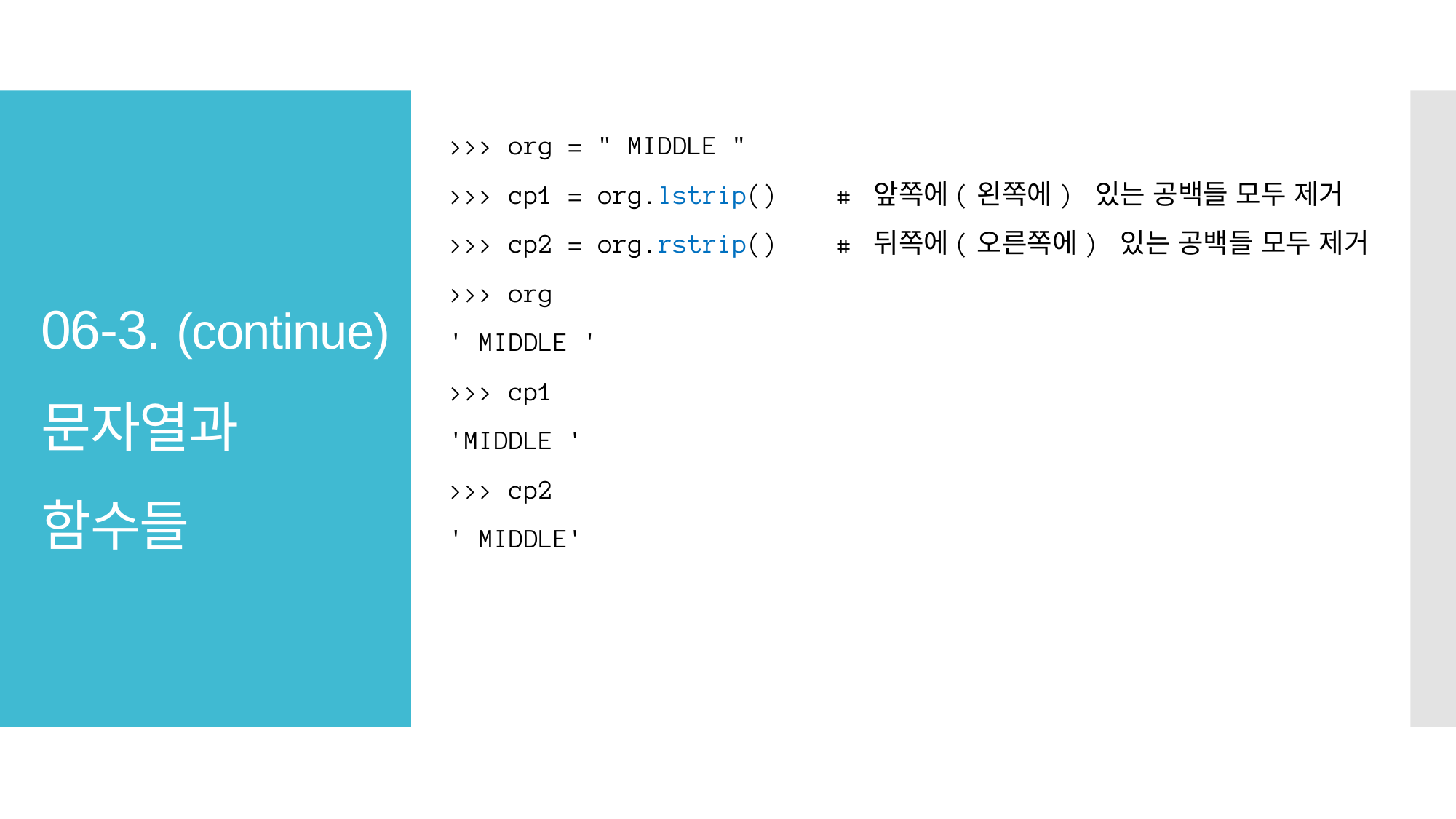

>>> org = " MIDDLE "
>>> cp1 = org.lstrip()    # 앞쪽에(왼쪽에) 있는 공백들 모두 제거
>>> cp2 = org.rstrip()    # 뒤쪽에(오른쪽에) 있는 공백들 모두 제거
>>> org
' MIDDLE '
>>> cp1
'MIDDLE '
>>> cp2
' MIDDLE'
# 06-3. (continue) 문자열과 함수들